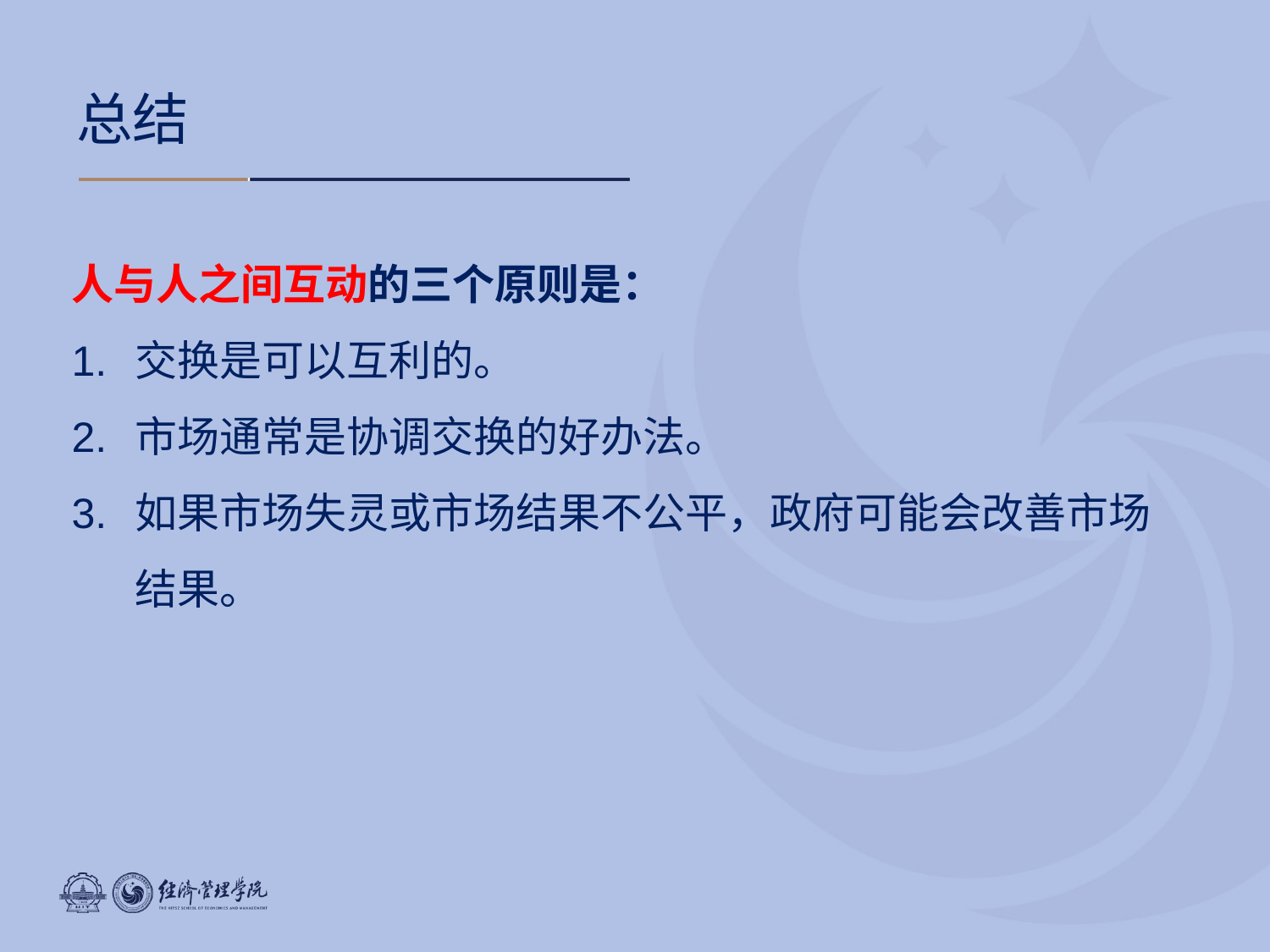

# 总结
人与人之间互动的三个原则是：
交换是可以互利的。
市场通常是协调交换的好办法。
如果市场失灵或市场结果不公平，政府可能会改善市场结果。